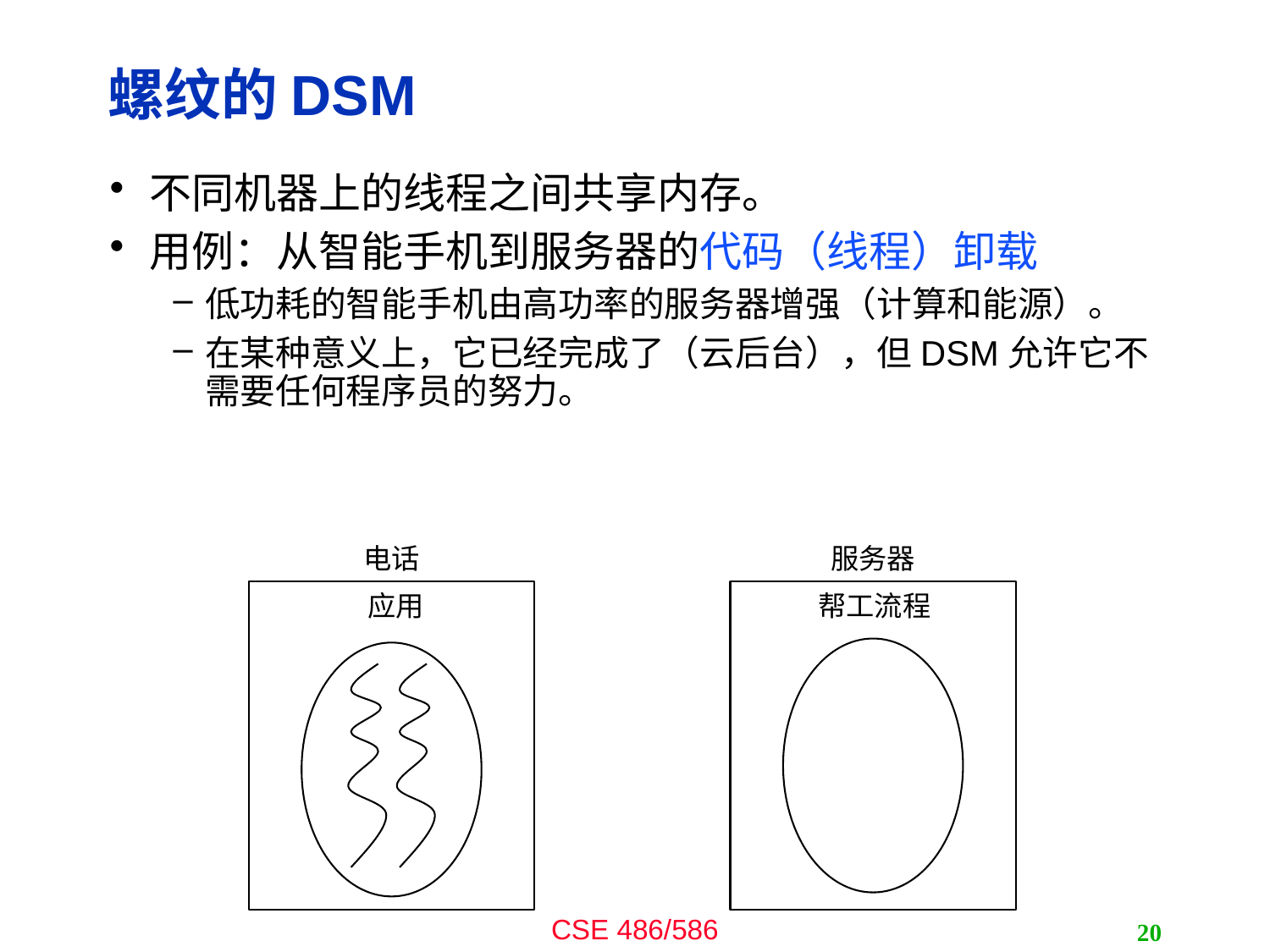

# 螺纹的DSM
不同机器上的线程之间共享内存。
用例：从智能手机到服务器的代码（线程）卸载
低功耗的智能手机由高功率的服务器增强（计算和能源）。
在某种意义上，它已经完成了（云后台），但DSM允许它不需要任何程序员的努力。
电话
服务器

应用

帮工流程

20